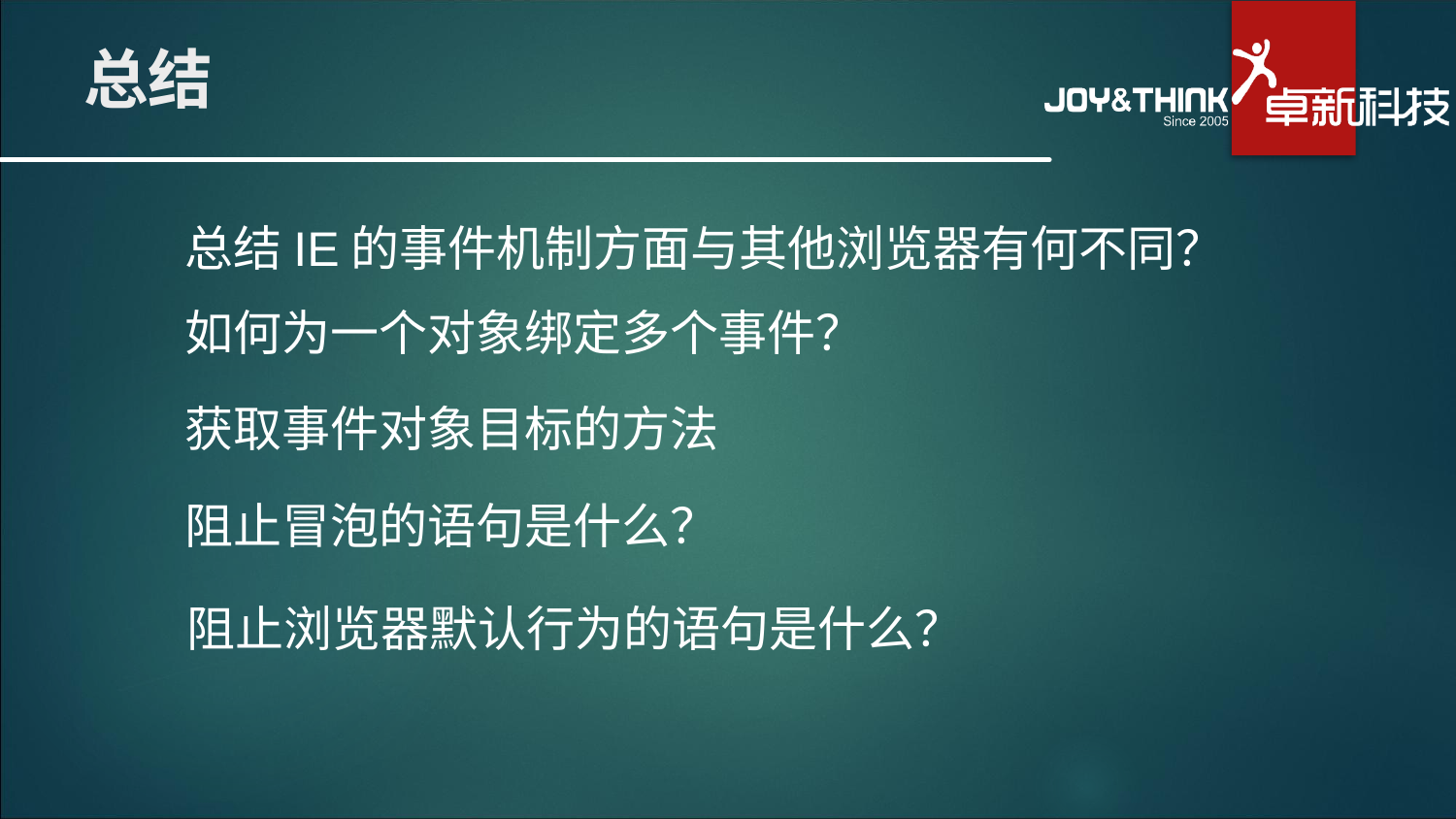

# 总结
总结IE的事件机制方面与其他浏览器有何不同？
如何为一个对象绑定多个事件？
获取事件对象目标的方法
阻止冒泡的语句是什么？
阻止浏览器默认行为的语句是什么？